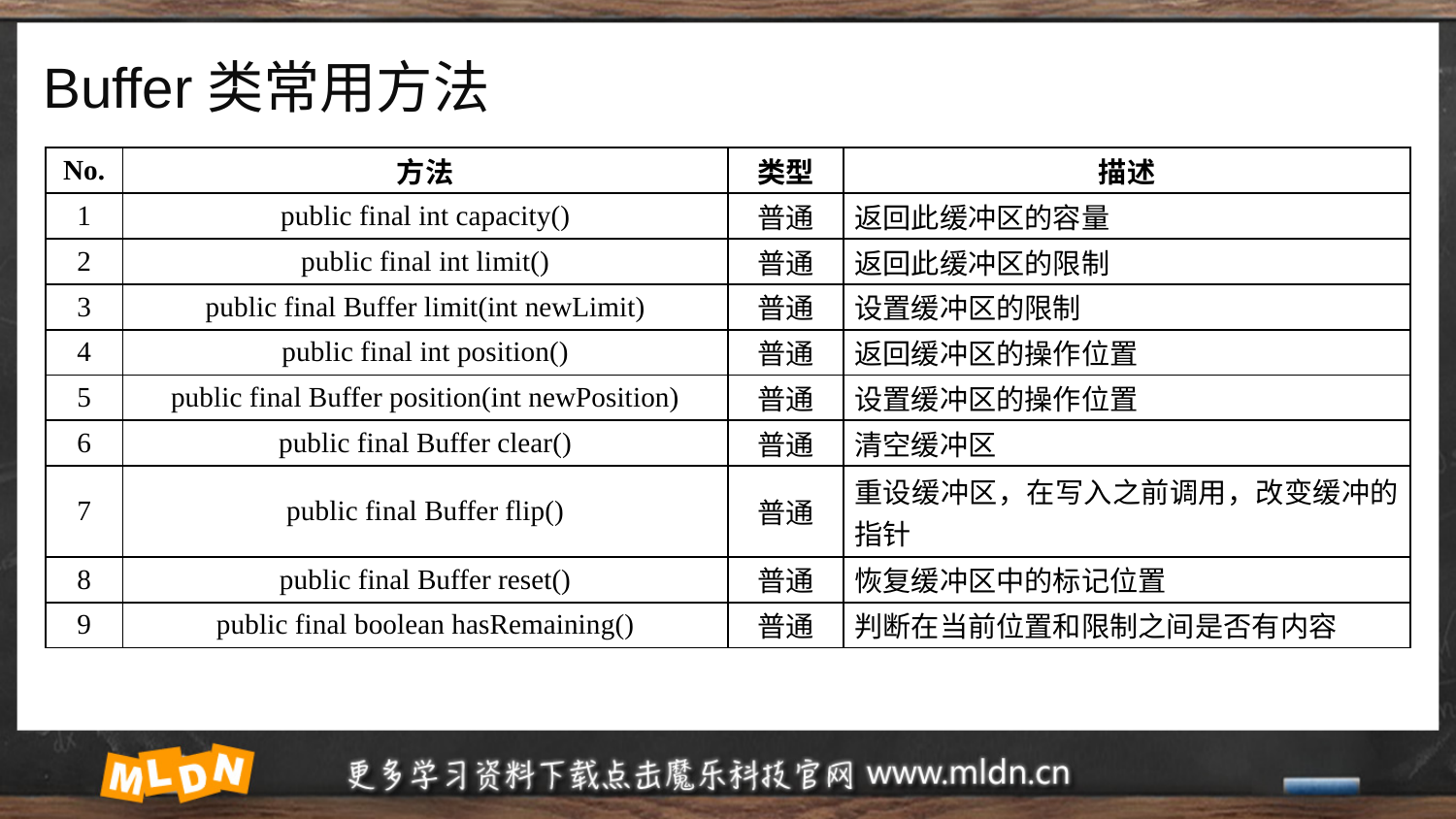

# Buffer类常用方法
| No. | 方法 | 类型 | 描述 |
| --- | --- | --- | --- |
| 1 | public final int capacity() | 普通 | 返回此缓冲区的容量 |
| 2 | public final int limit() | 普通 | 返回此缓冲区的限制 |
| 3 | public final Buffer limit(int newLimit) | 普通 | 设置缓冲区的限制 |
| 4 | public final int position() | 普通 | 返回缓冲区的操作位置 |
| 5 | public final Buffer position(int newPosition) | 普通 | 设置缓冲区的操作位置 |
| 6 | public final Buffer clear() | 普通 | 清空缓冲区 |
| 7 | public final Buffer flip() | 普通 | 重设缓冲区，在写入之前调用，改变缓冲的指针 |
| 8 | public final Buffer reset() | 普通 | 恢复缓冲区中的标记位置 |
| 9 | public final boolean hasRemaining() | 普通 | 判断在当前位置和限制之间是否有内容 |